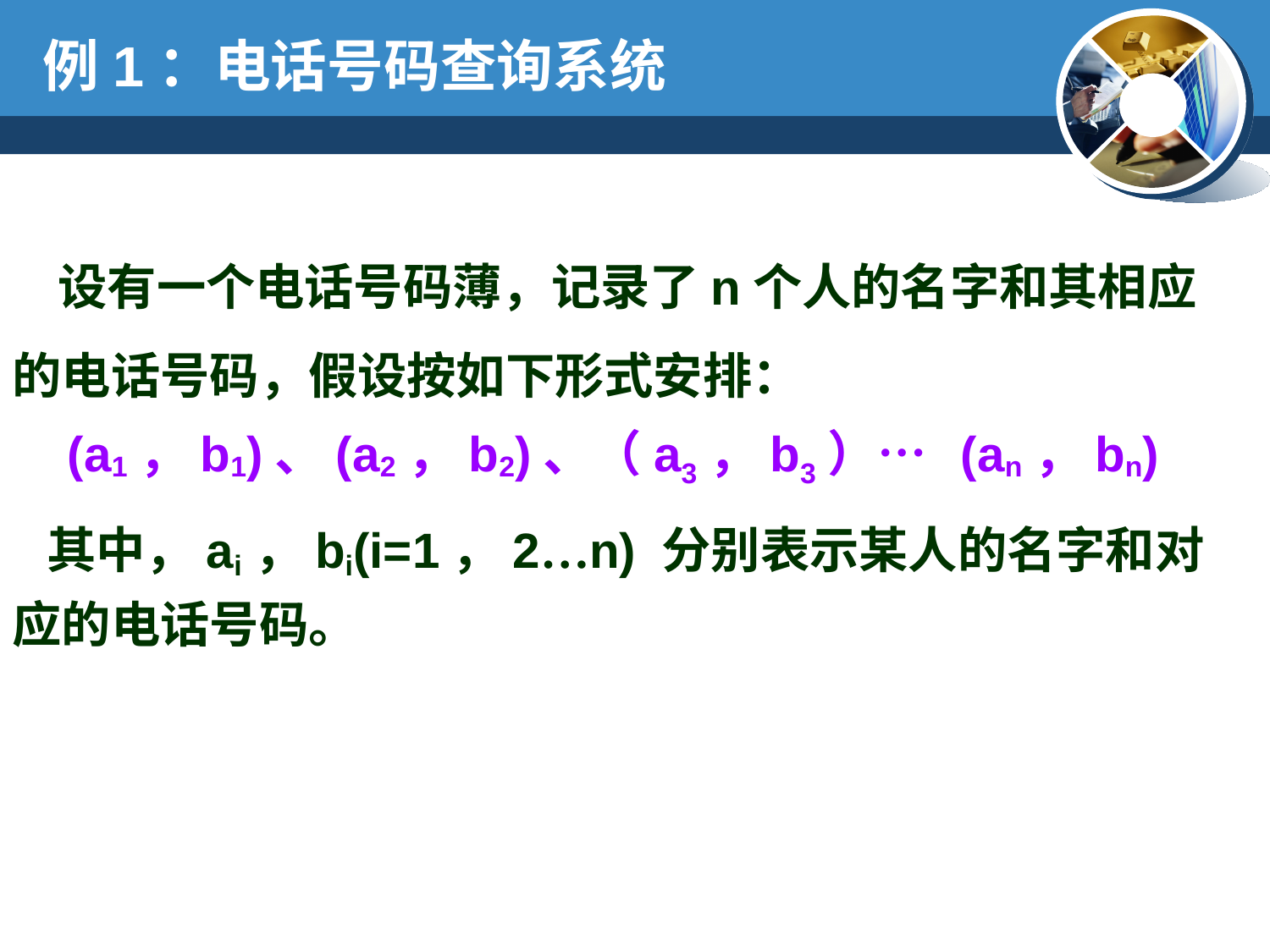

例1：电话号码查询系统
   设有一个电话号码薄，记录了n个人的名字和其相应的电话号码，假设按如下形式安排：
    (a1，b1)、(a2，b2)、（a3，b3）…  (an，bn)
  其中，ai，bi(i=1，2…n) 分别表示某人的名字和对应的电话号码。